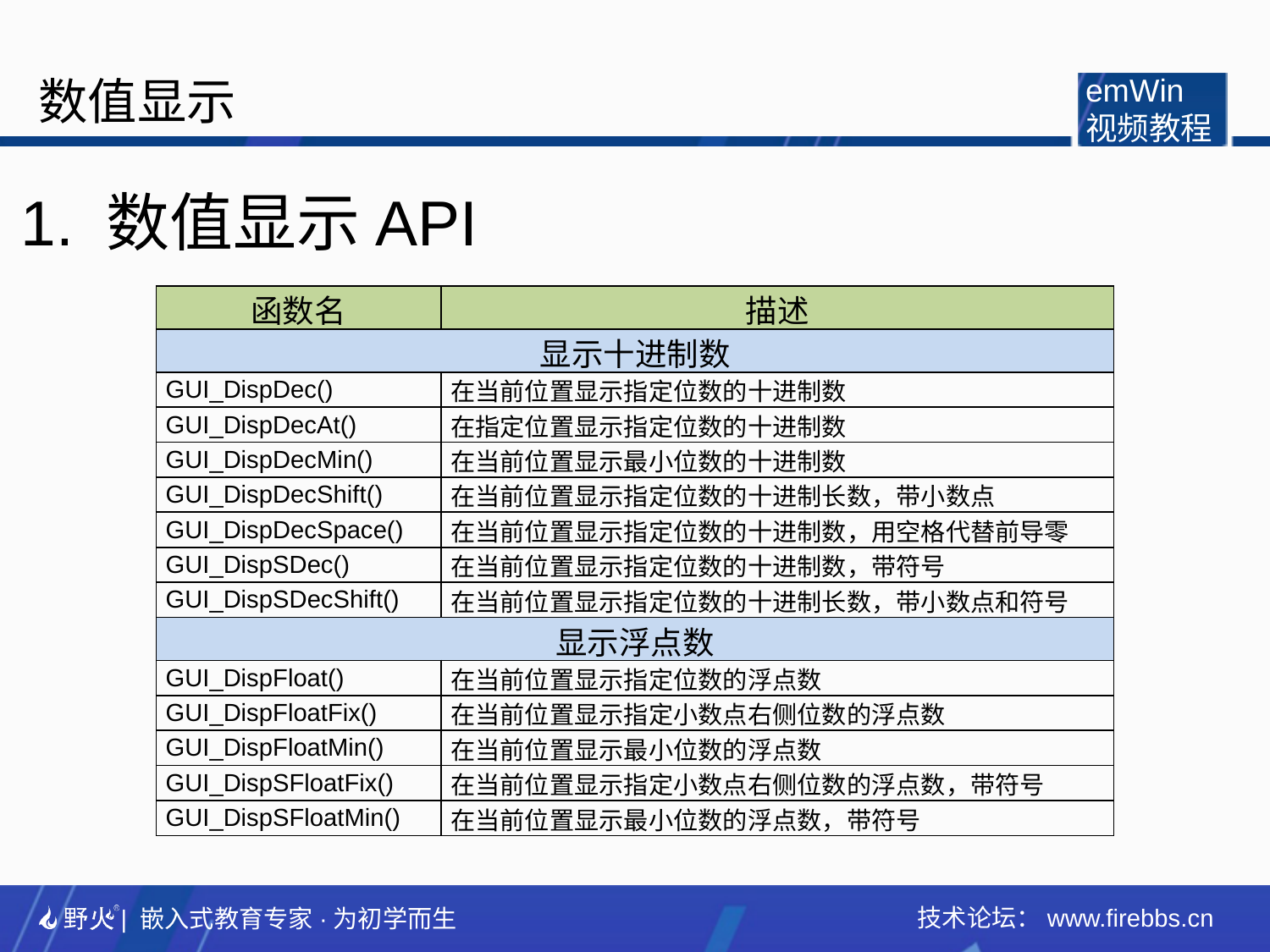

数值显示
emWin
视频教程
1. 数值显示API
| 函数名 | 描述 |
| --- | --- |
| 显示十进制数 |  |
| GUI\_DispDec() | 在当前位置显示指定位数的十进制数 |
| GUI\_DispDecAt() | 在指定位置显示指定位数的十进制数 |
| GUI\_DispDecMin() | 在当前位置显示最小位数的十进制数 |
| GUI\_DispDecShift() | 在当前位置显示指定位数的十进制长数，带小数点 |
| GUI\_DispDecSpace() | 在当前位置显示指定位数的十进制数，用空格代替前导零 |
| GUI\_DispSDec() | 在当前位置显示指定位数的十进制数，带符号 |
| GUI\_DispSDecShift() | 在当前位置显示指定位数的十进制长数，带小数点和符号 |
| 显示浮点数 |  |
| GUI\_DispFloat() | 在当前位置显示指定位数的浮点数 |
| GUI\_DispFloatFix() | 在当前位置显示指定小数点右侧位数的浮点数 |
| GUI\_DispFloatMin() | 在当前位置显示最小位数的浮点数 |
| GUI\_DispSFloatFix() | 在当前位置显示指定小数点右侧位数的浮点数，带符号 |
| GUI\_DispSFloatMin() | 在当前位置显示最小位数的浮点数，带符号 |